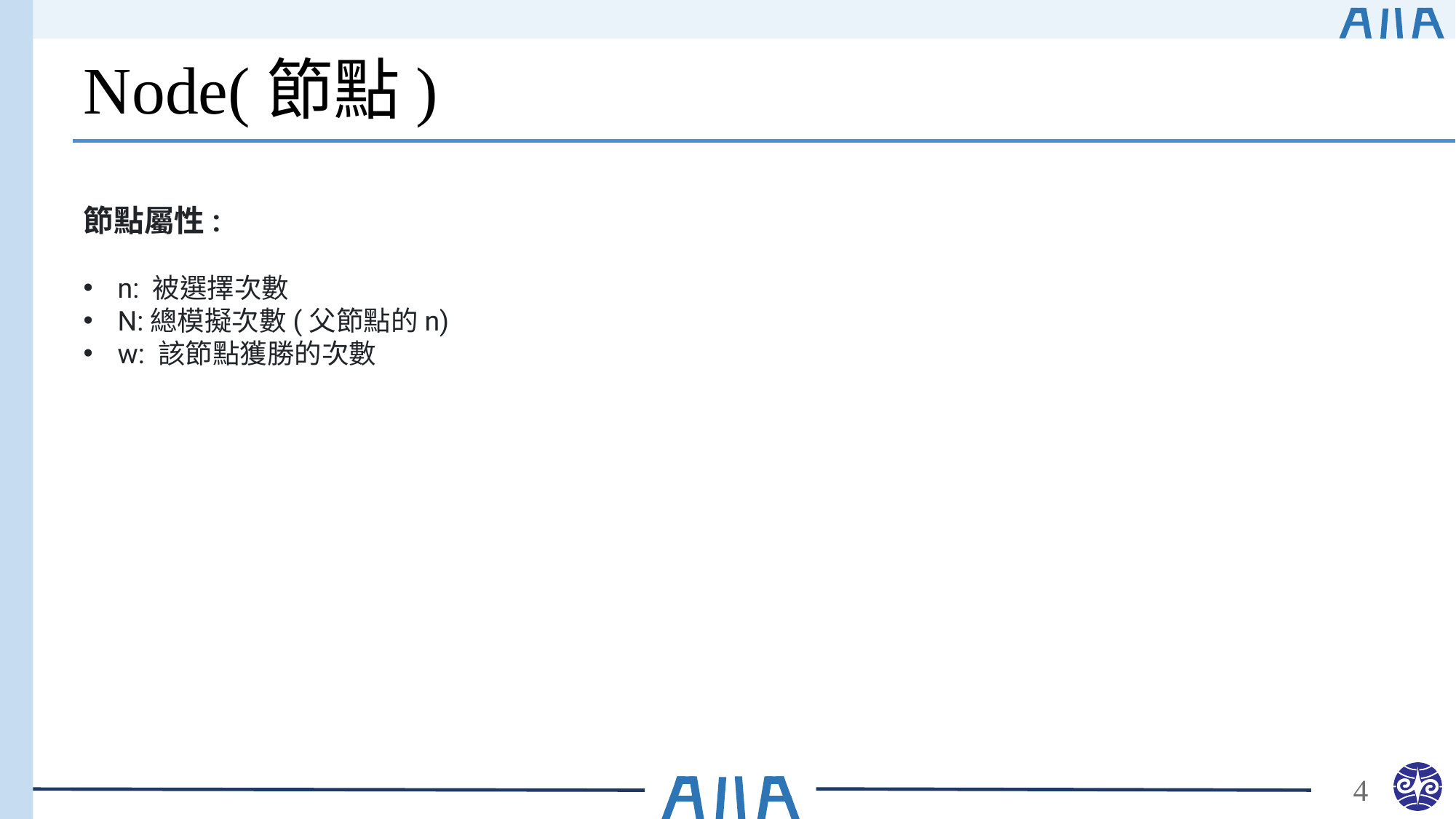

# Node(節點)
節點屬性:

n: 被選擇次數
N:總模擬次數(父節點的n)
w: 該節點獲勝的次數